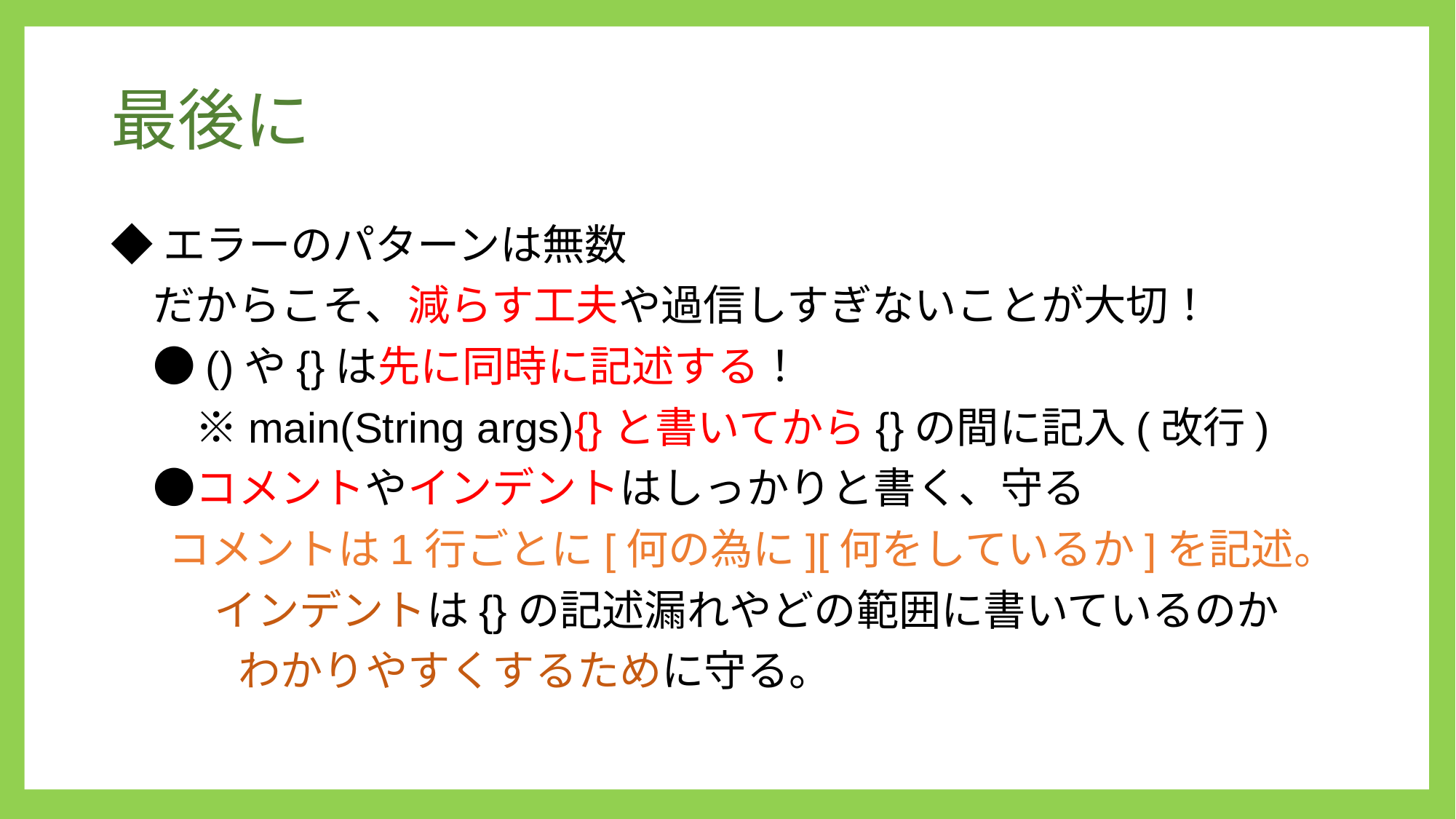

# 最後に
◆エラーのパターンは無数
　だからこそ、減らす工夫や過信しすぎないことが大切！
　●()や{}は先に同時に記述する！
　　※main(String args){}と書いてから{}の間に記入(改行)
　●コメントやインデントはしっかりと書く、守る
     コメントは1行ごとに[何の為に][何をしているか]を記述。
　　  インデントは{}の記述漏れやどの範囲に書いているのか
　　　わかりやすくするために守る。